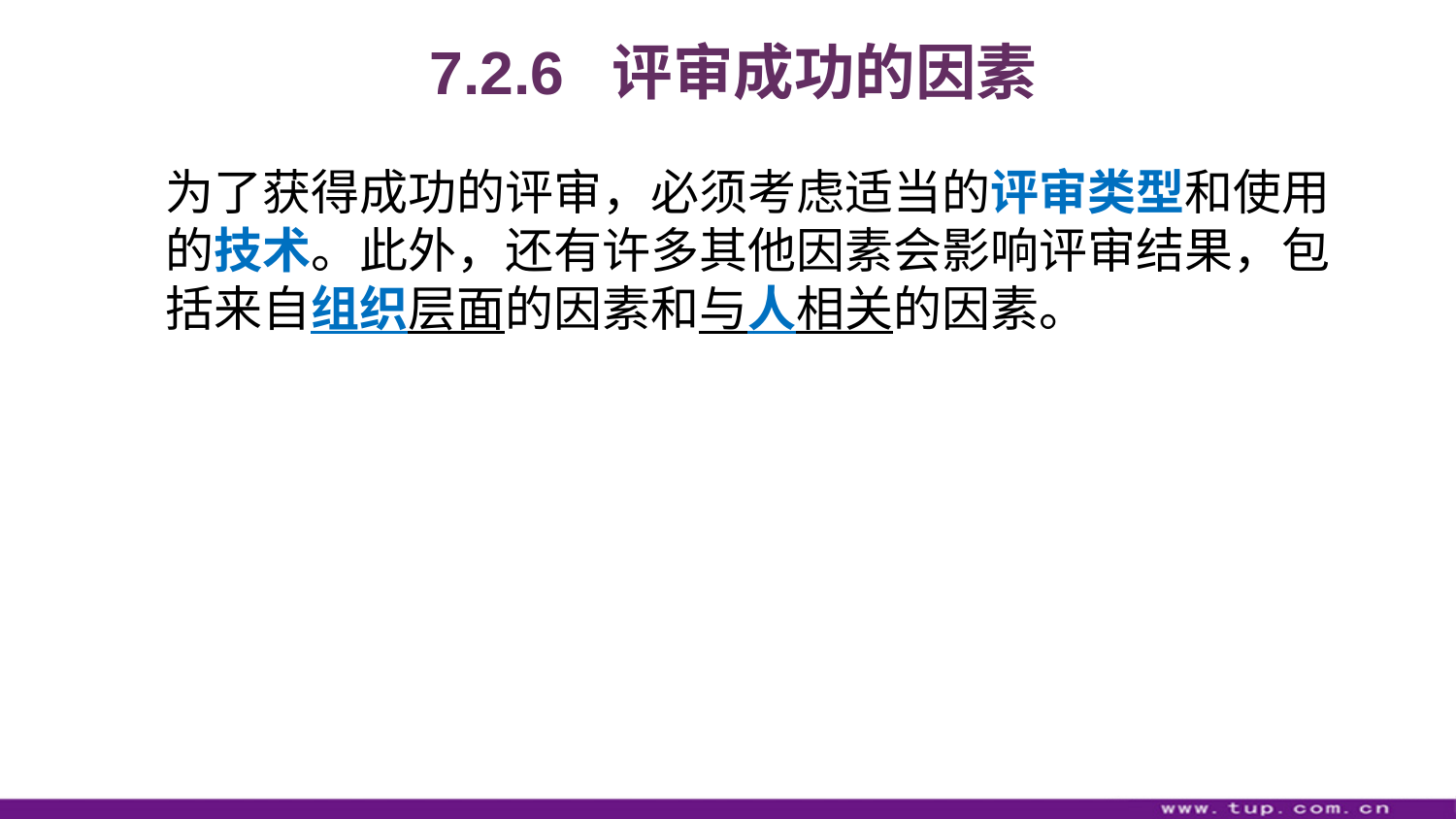

7.2.6  评审成功的因素
为了获得成功的评审，必须考虑适当的评审类型和使用的技术。此外，还有许多其他因素会影响评审结果，包括来自组织层面的因素和与人相关的因素。